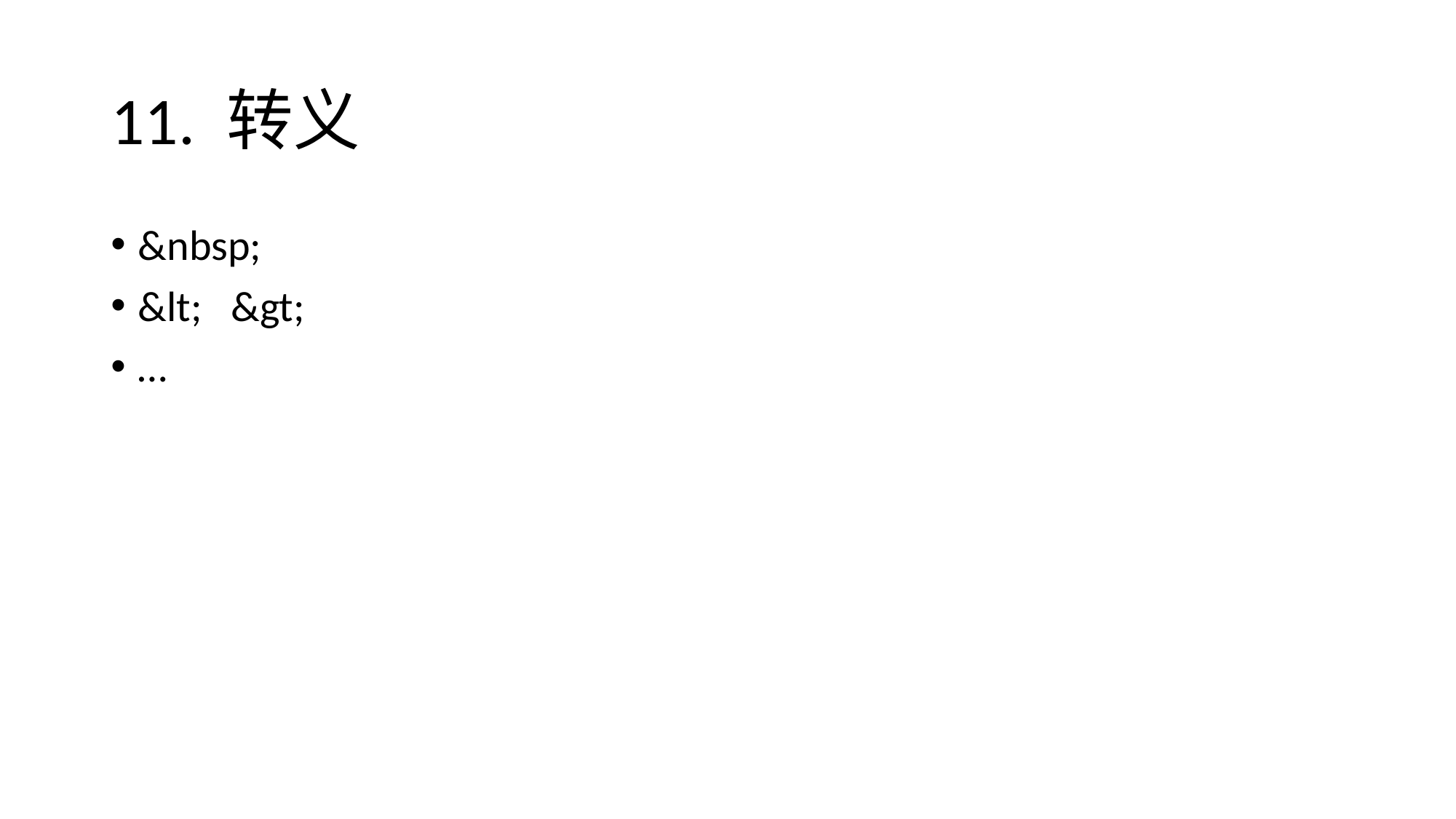

# 11. 转义
&nbsp;
&lt;   &gt;
…